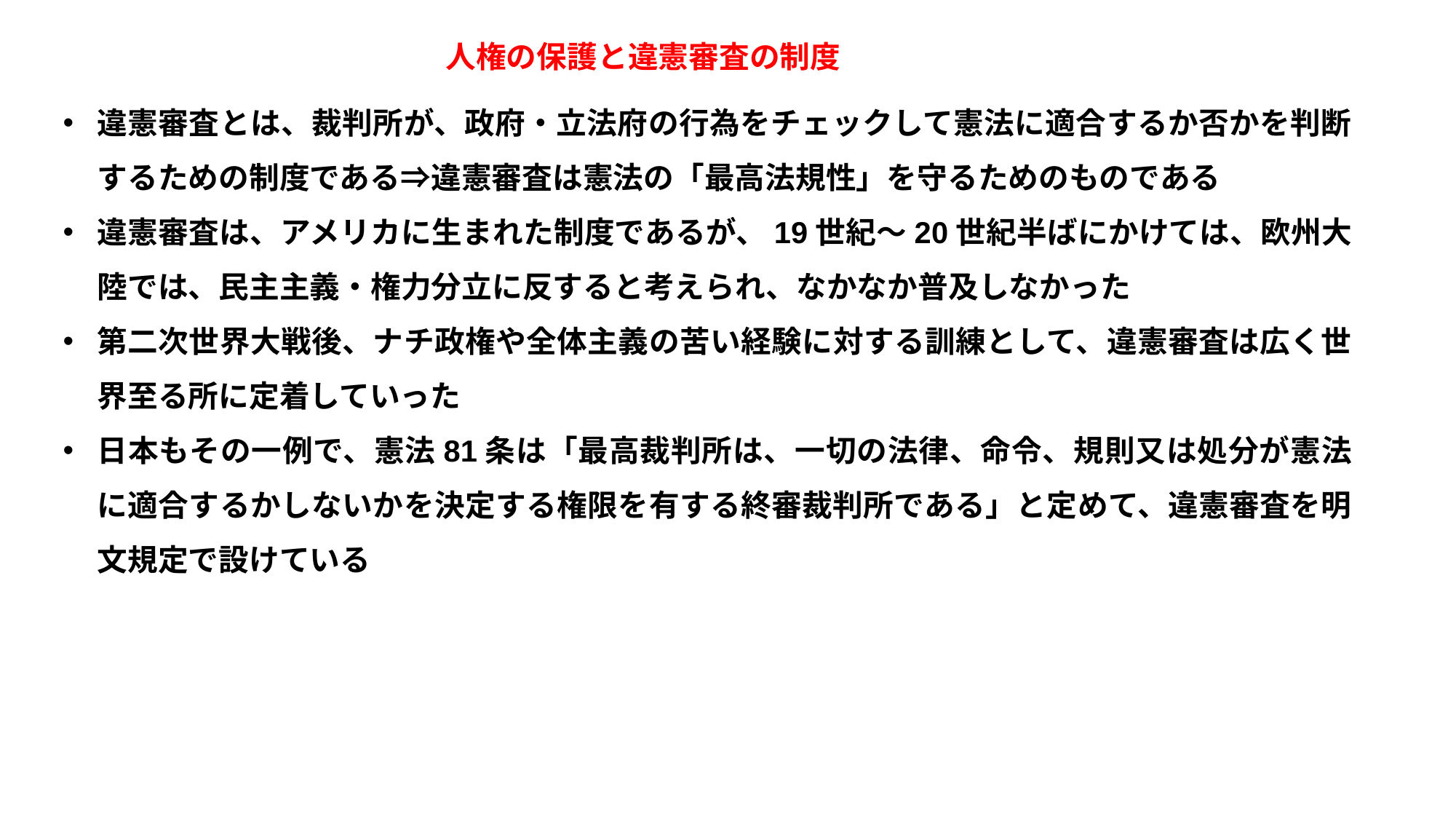

人権の保護と違憲審査の制度
違憲審査とは、裁判所が、政府・立法府の行為をチェックして憲法に適合するか否かを判断するための制度である⇒違憲審査は憲法の「最高法規性」を守るためのものである
違憲審査は、アメリカに生まれた制度であるが、19世紀～20世紀半ばにかけては、欧州大陸では、民主主義・権力分立に反すると考えられ、なかなか普及しなかった
第二次世界大戦後、ナチ政権や全体主義の苦い経験に対する訓練として、違憲審査は広く世界至る所に定着していった
日本もその一例で、憲法81条は「最高裁判所は、一切の法律、命令、規則又は処分が憲法に適合するかしないかを決定する権限を有する終審裁判所である」と定めて、違憲審査を明文規定で設けている